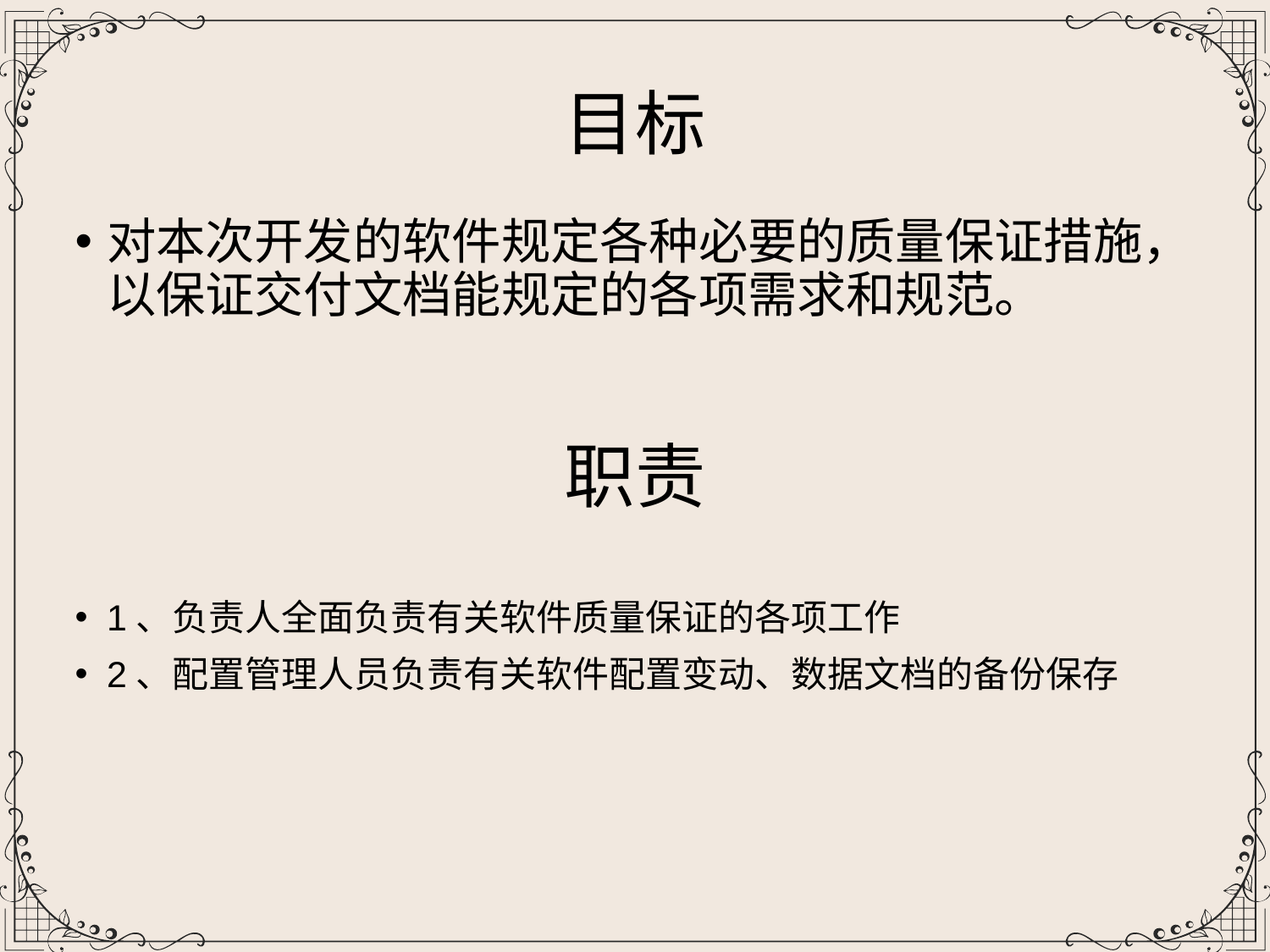

目标
对本次开发的软件规定各种必要的质量保证措施，以保证交付文档能规定的各项需求和规范。
职责
1、负责人全面负责有关软件质量保证的各项工作
2、配置管理人员负责有关软件配置变动、数据文档的备份保存